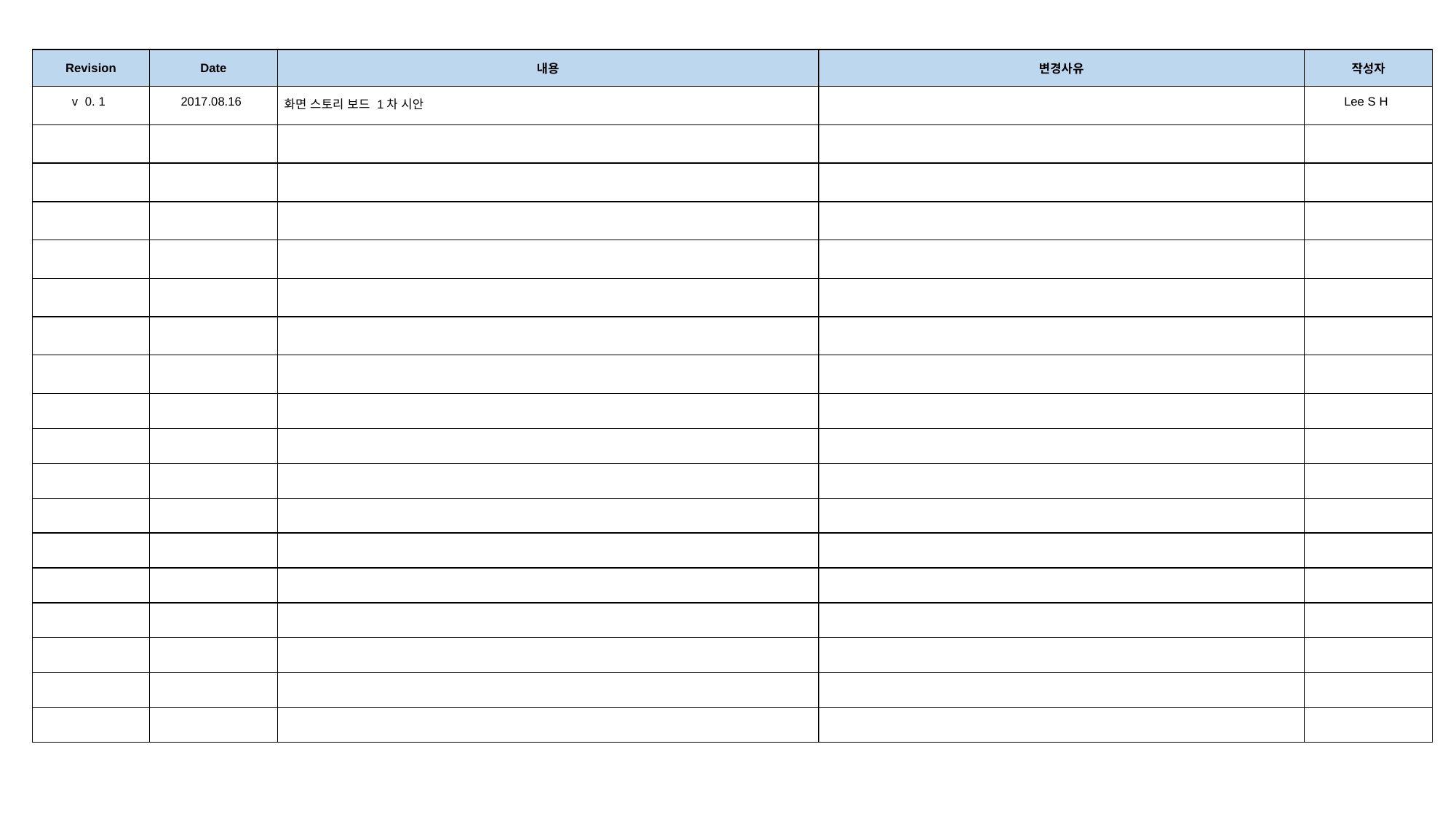

| Revision | Date | 내용 | 변경사유 | 작성자 |
| --- | --- | --- | --- | --- |
| v 0. 1 | 2017.08.16 | 화면 스토리 보드 1차 시안 |  | Lee S H |
|  |  |  |  |  |
|  |  |  |  |  |
|  |  |  |  |  |
|  |  |  |  |  |
|  |  |  |  |  |
|  |  |  |  |  |
|  |  |  |  |  |
|  |  |  |  |  |
|  |  |  |  |  |
|  |  |  |  |  |
|  |  |  |  |  |
|  |  |  |  |  |
|  |  |  |  |  |
|  |  |  |  |  |
|  |  |  |  |  |
|  |  |  |  |  |
|  |  |  |  |  |